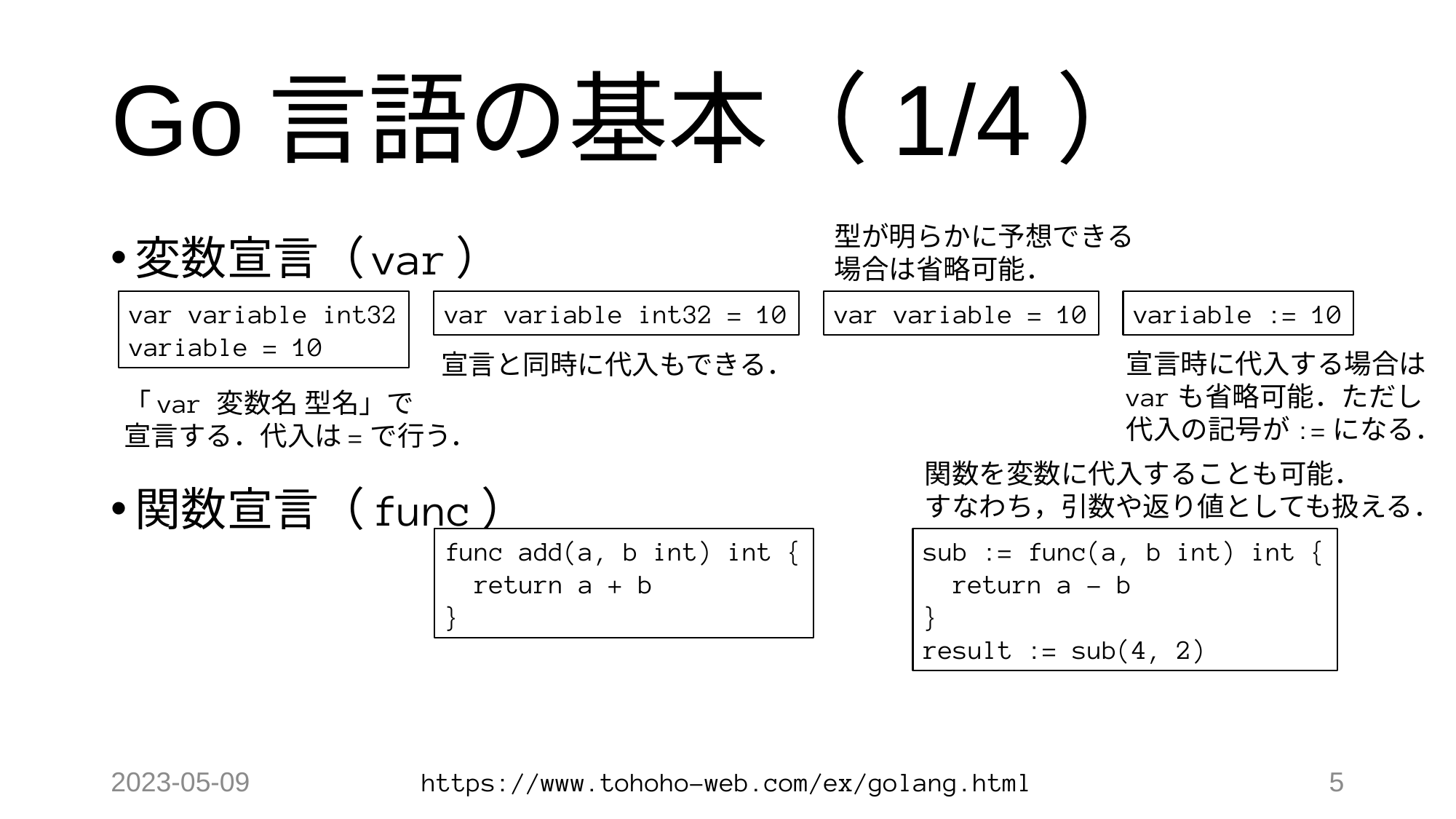

# Go言語の基本（1/4）
型が明らかに予想できる
場合は省略可能．
変数宣言（var）

関数宣言（func）

var variable int32
variable = 10
var variable int32 = 10
var variable = 10
variable := 10
宣言時に代入する場合は
varも省略可能．ただし
代入の記号が:=になる．
宣言と同時に代入もできる．
「var 変数名 型名」で
宣言する．代入は=で行う．
関数を変数に代入することも可能．
すなわち，引数や返り値としても扱える．
func add(a, b int) int {
  return a + b
}
sub := func(a, b int) int {
  return a - b
}
result := sub(4, 2)
2023-05-09
https://www.tohoho-web.com/ex/golang.html
5